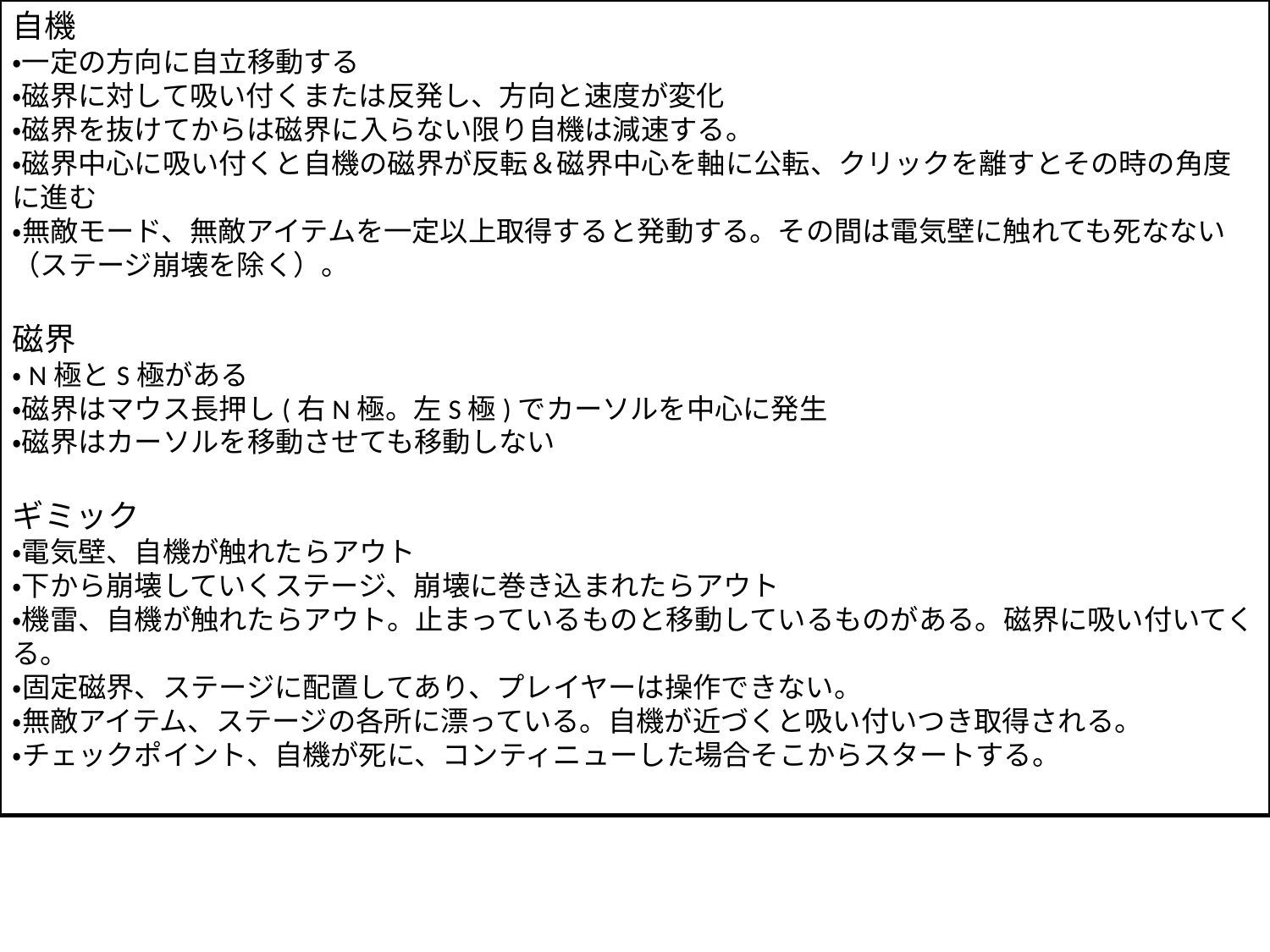

自機
・一定の方向に自立移動する
・磁界に対して吸い付くまたは反発し、方向と速度が変化
・磁界を抜けてからは磁界に入らない限り自機は減速する。
・磁界中心に吸い付くと自機の磁界が反転＆磁界中心を軸に公転、クリックを離すとその時の角度に進む
・無敵モード、無敵アイテムを一定以上取得すると発動する。その間は電気壁に触れても死なない
（ステージ崩壊を除く）。

磁界
・N極とS極がある
・磁界はマウス長押し(右N極。左S極)でカーソルを中心に発生
・磁界はカーソルを移動させても移動しない

ギミック
・電気壁、自機が触れたらアウト
・下から崩壊していくステージ、崩壊に巻き込まれたらアウト
・機雷、自機が触れたらアウト。止まっているものと移動しているものがある。磁界に吸い付いてくる。
・固定磁界、ステージに配置してあり、プレイヤーは操作できない。
・無敵アイテム、ステージの各所に漂っている。自機が近づくと吸い付いつき取得される。
・チェックポイント、自機が死に、コンティニューした場合そこからスタートする。